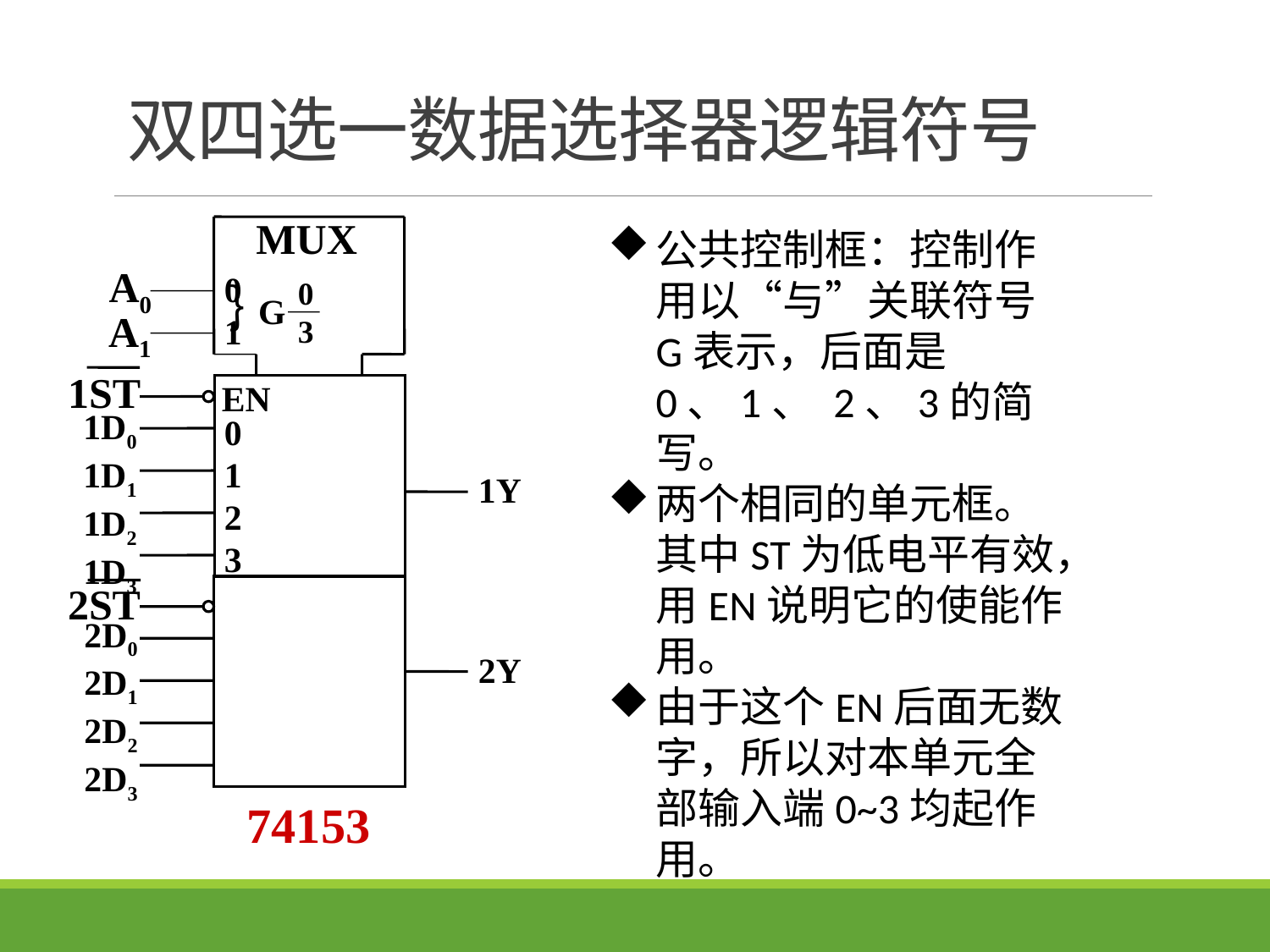

# 双四选一数据选择器逻辑符号
MUX

A0
0
1
0
3
｝
G

A1

1ST

EN

1D0
1D1
1D2
1D3
0
1
2
3

1Y

2ST

2D0
2D1
2D2
2D3

2Y

74153
公共控制框：控制作用以“与”关联符号G表示，后面是0、1、 2、3的简写。
两个相同的单元框。其中ST为低电平有效，用EN说明它的使能作用。
由于这个EN后面无数字，所以对本单元全部输入端0~3均起作用。